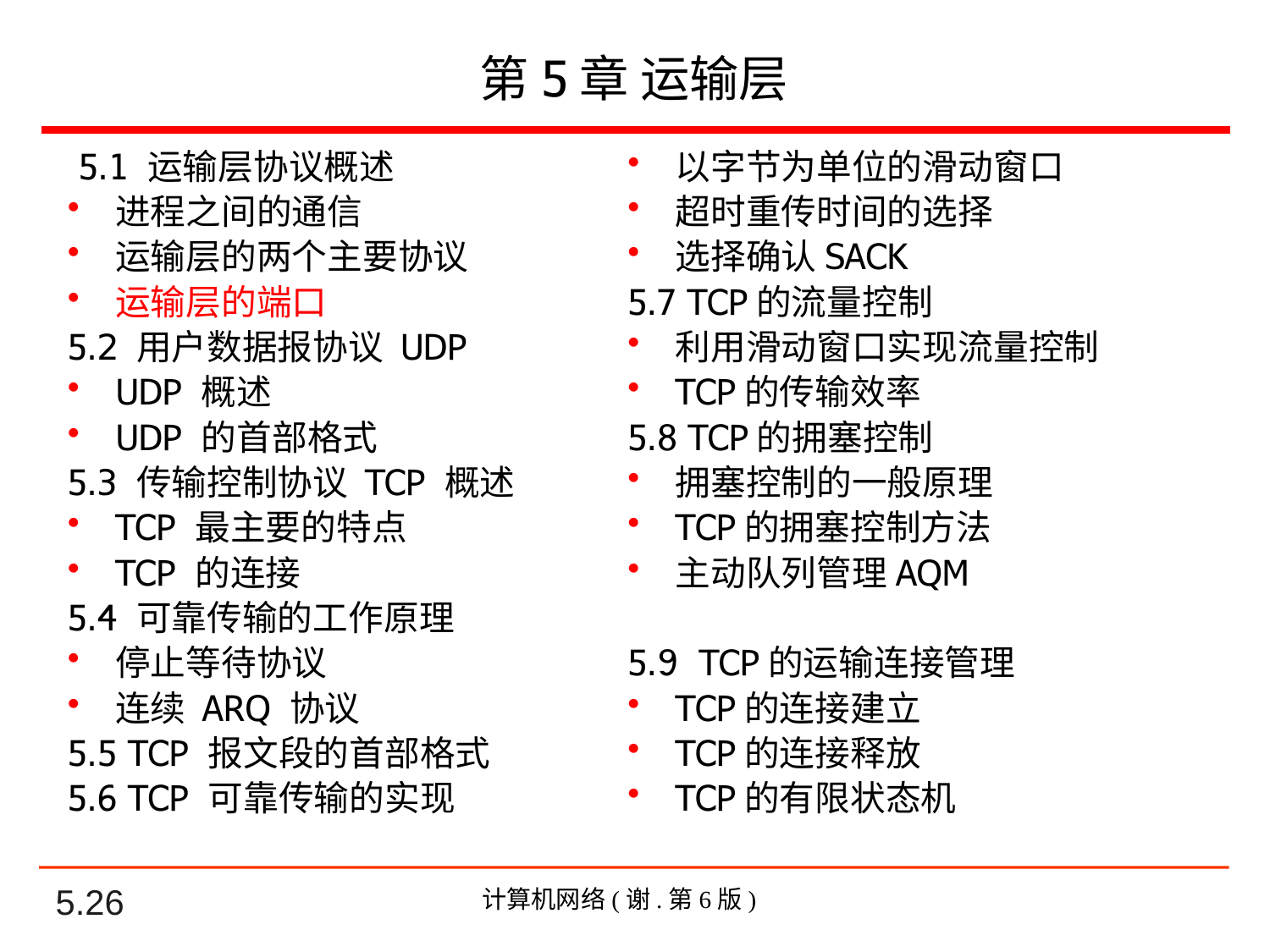

# 第5章 运输层
 5.1 运输层协议概述
进程之间的通信
运输层的两个主要协议
运输层的端口
5.2 用户数据报协议 UDP
UDP 概述
UDP 的首部格式
5.3 传输控制协议 TCP 概述
TCP 最主要的特点
TCP 的连接
5.4 可靠传输的工作原理
停止等待协议
连续 ARQ 协议
5.5 TCP 报文段的首部格式
5.6 TCP 可靠传输的实现
以字节为单位的滑动窗口
超时重传时间的选择
选择确认SACK
5.7 TCP的流量控制
利用滑动窗口实现流量控制
TCP的传输效率
5.8 TCP的拥塞控制
拥塞控制的一般原理
TCP的拥塞控制方法
主动队列管理AQM

5.9  TCP的运输连接管理
TCP的连接建立
TCP的连接释放
TCP的有限状态机